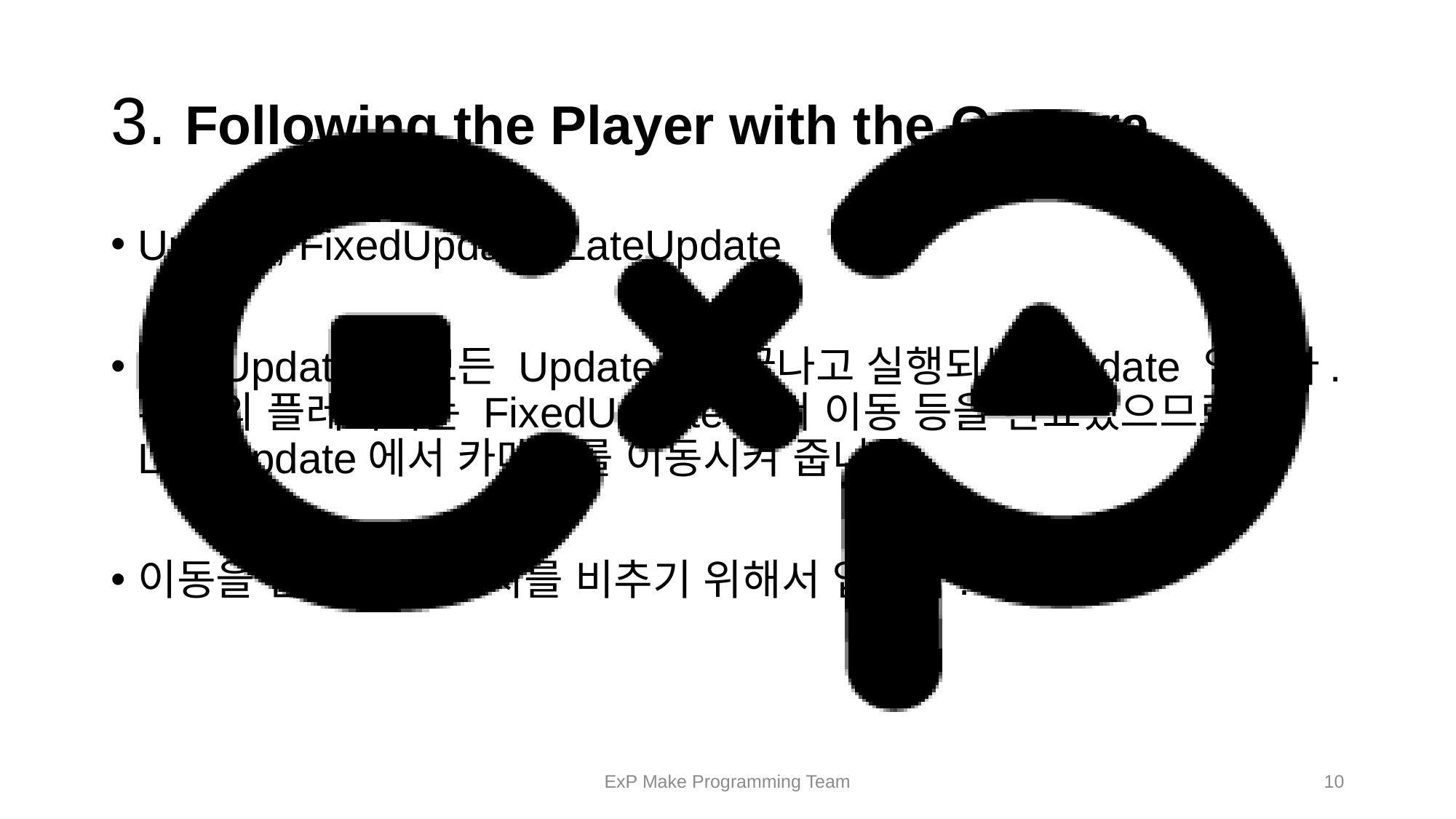

# 3. Following the Player with the Camera
Update, FixedUpdate, LateUpdate

LateUpdate는 모든 Updates가 끝나고 실행되는 Update 입니다. 우리의 플레이어는 FixedUpdate에서 이동 등을 완료했으므로 LateUpdate에서 카메라를 이동시켜 줍니다.

이동을 완료한 그 위치를 비추기 위해서 입니다.
ExP Make Programming Team
10